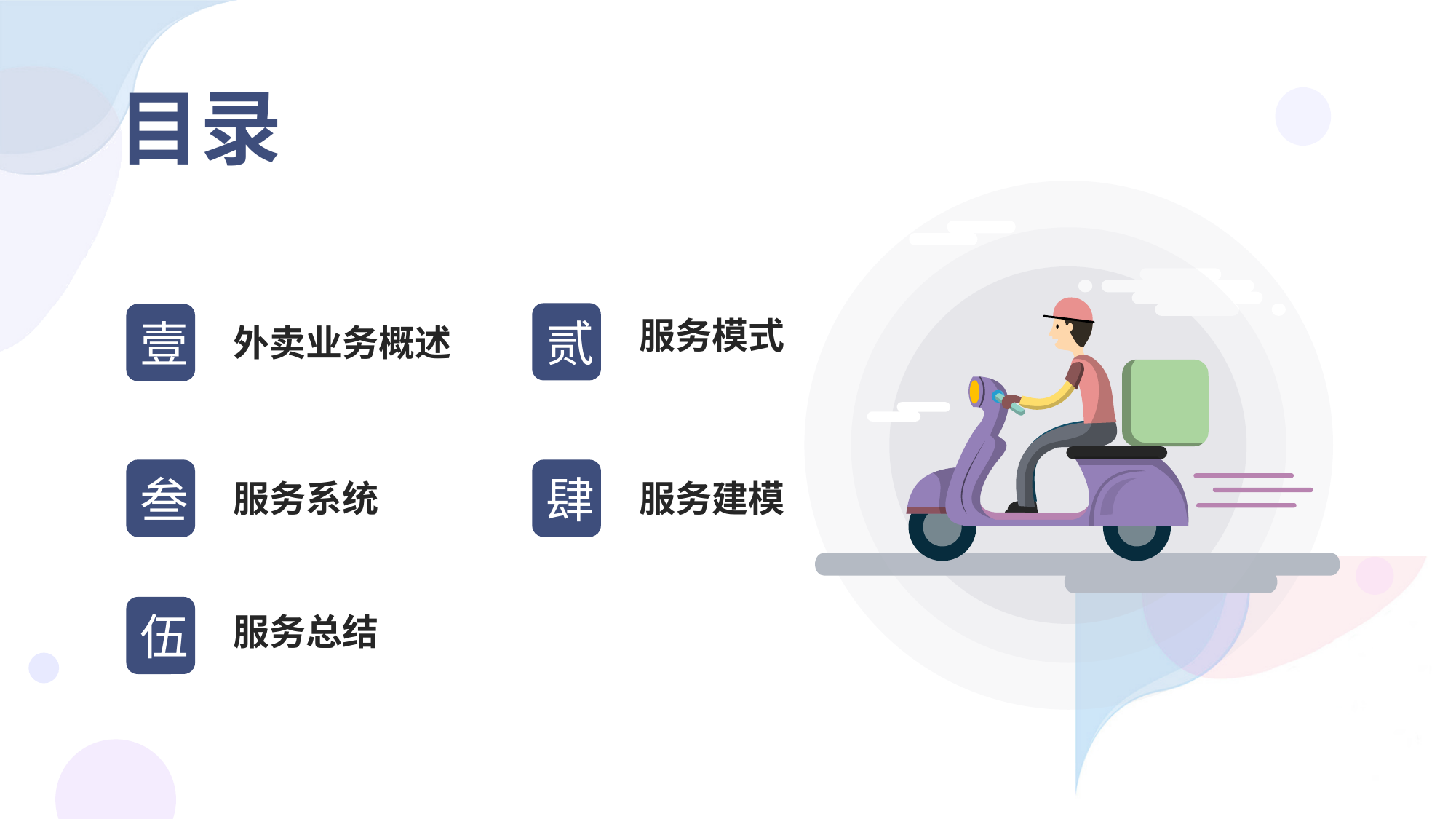

目录
目录

贰
壹
服务模式
外卖业务概述

叁
肆
服务系统
服务建模

伍
服务总结